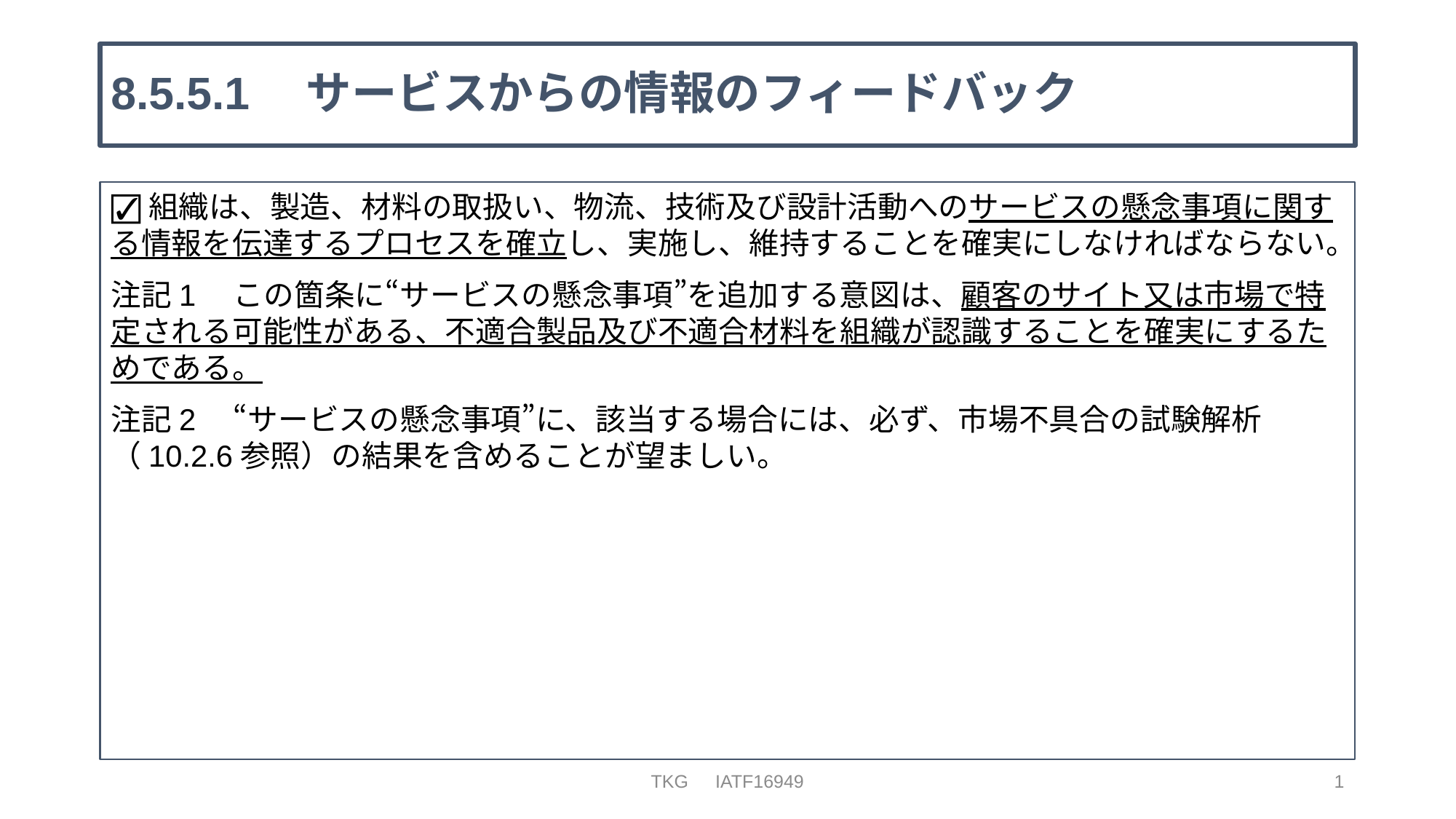

# 8.5.5.1　サービスからの情報のフィードバック
☑組織は、製造、材料の取扱い、物流、技術及び設計活動へのサービスの懸念事項に関する情報を伝達するプロセスを確立し、実施し、維持することを確実にしなければならない。
注記1　この箇条に“サービスの懸念事項”を追加する意図は、顧客のサイト又は市場で特定される可能性がある、不適合製品及び不適合材料を組織が認識することを確実にするためである。
注記2　“サービスの懸念事項”に、該当する場合には、必ず、市場不具合の試験解析（10.2.6参照）の結果を含めることが望ましい。

TKG　IATF16949
1